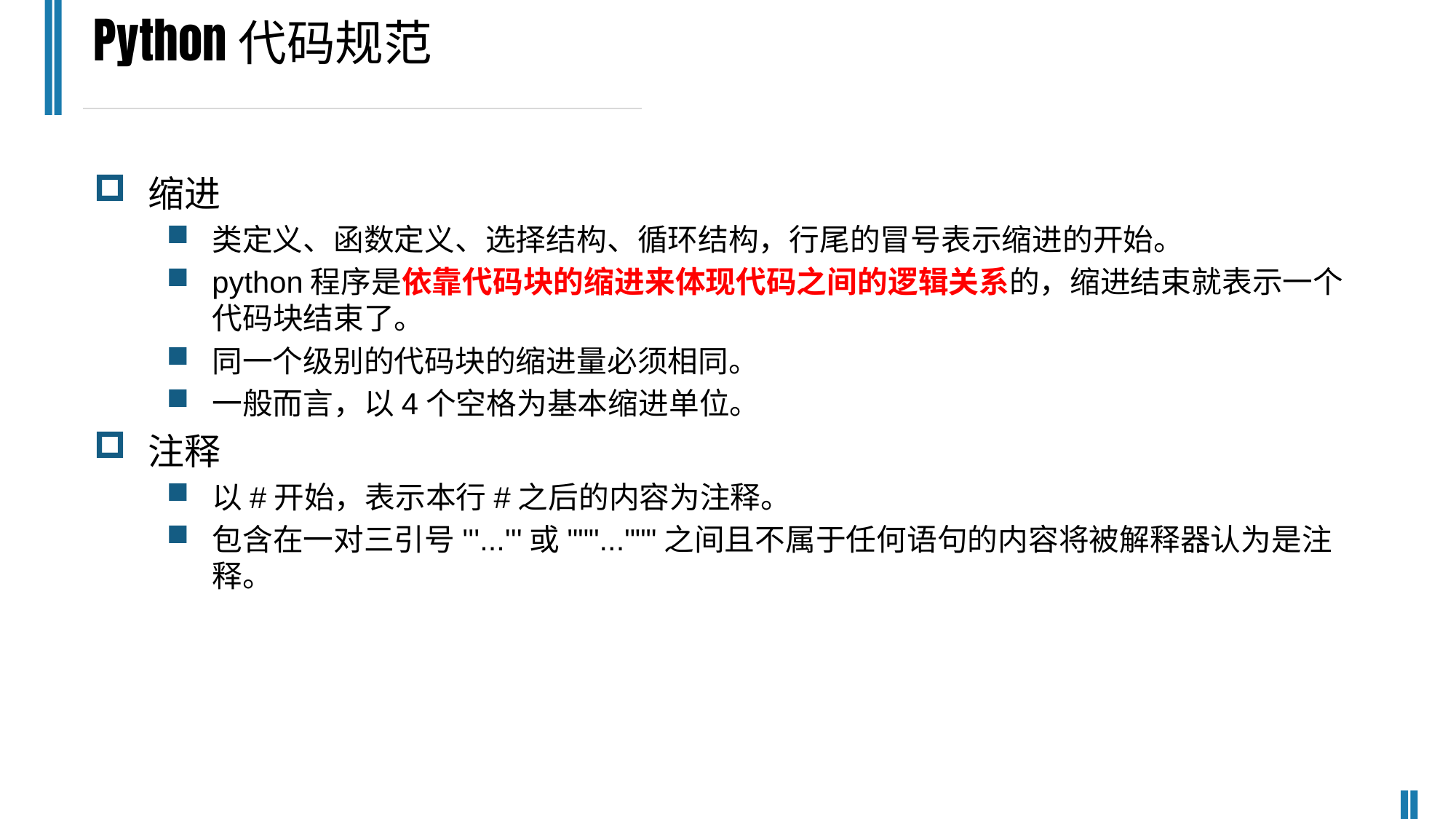

Python代码规范

缩进
类定义、函数定义、选择结构、循环结构，行尾的冒号表示缩进的开始。
python程序是依靠代码块的缩进来体现代码之间的逻辑关系的，缩进结束就表示一个代码块结束了。
同一个级别的代码块的缩进量必须相同。
一般而言，以4个空格为基本缩进单位。
注释
以#开始，表示本行#之后的内容为注释。
包含在一对三引号'''...'''或"""..."""之间且不属于任何语句的内容将被解释器认为是注释。